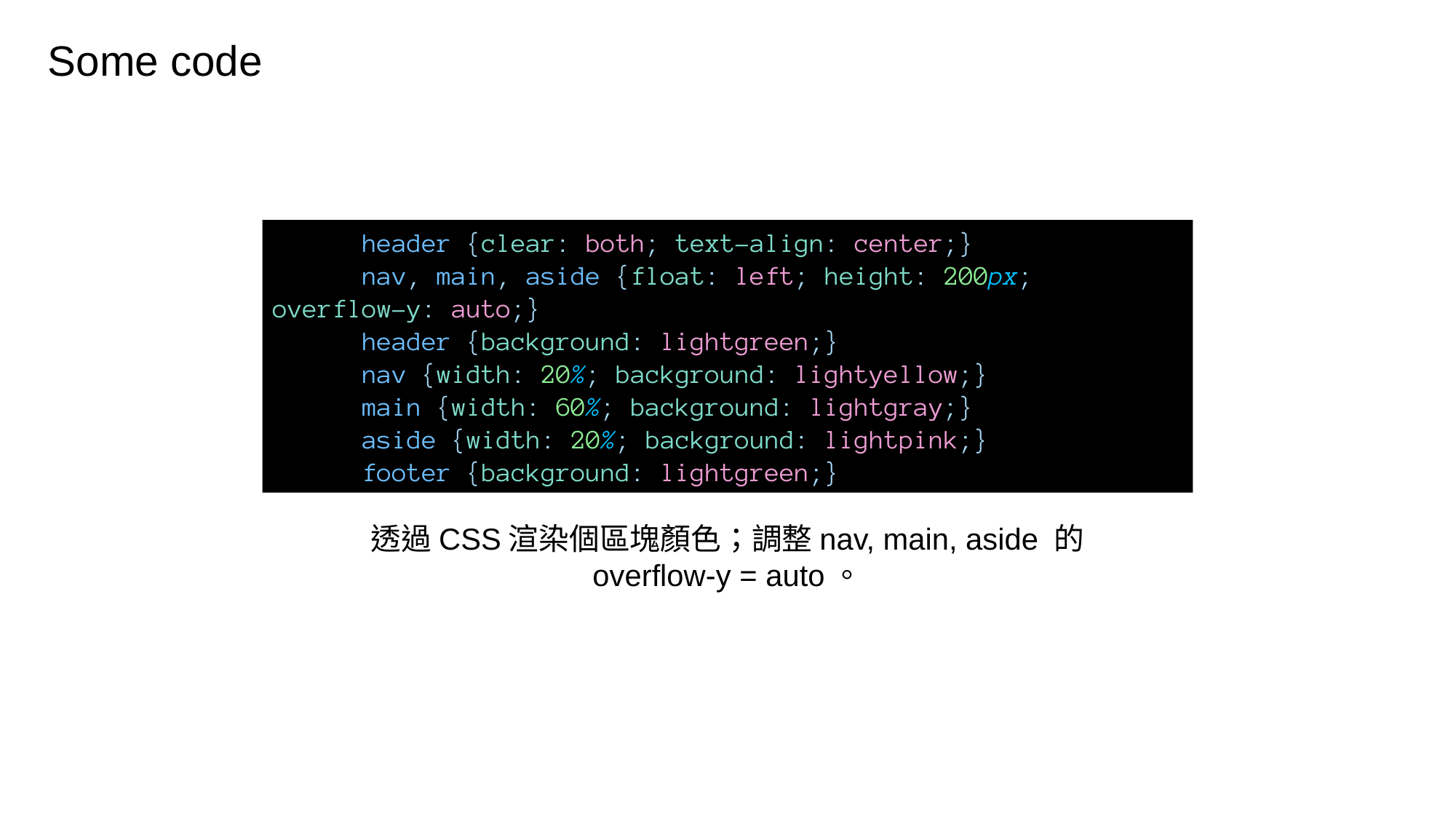

Some code
      header {clear: both; text-align: center;}
      nav, main, aside {float: left; height: 200px; overflow-y: auto;}
      header {background: lightgreen;}
      nav {width: 20%; background: lightyellow;}
      main {width: 60%; background: lightgray;}
      aside {width: 20%; background: lightpink;}
      footer {background: lightgreen;}
透過CSS渲染個區塊顏色；調整nav, main, aside 的
overflow-y = auto。